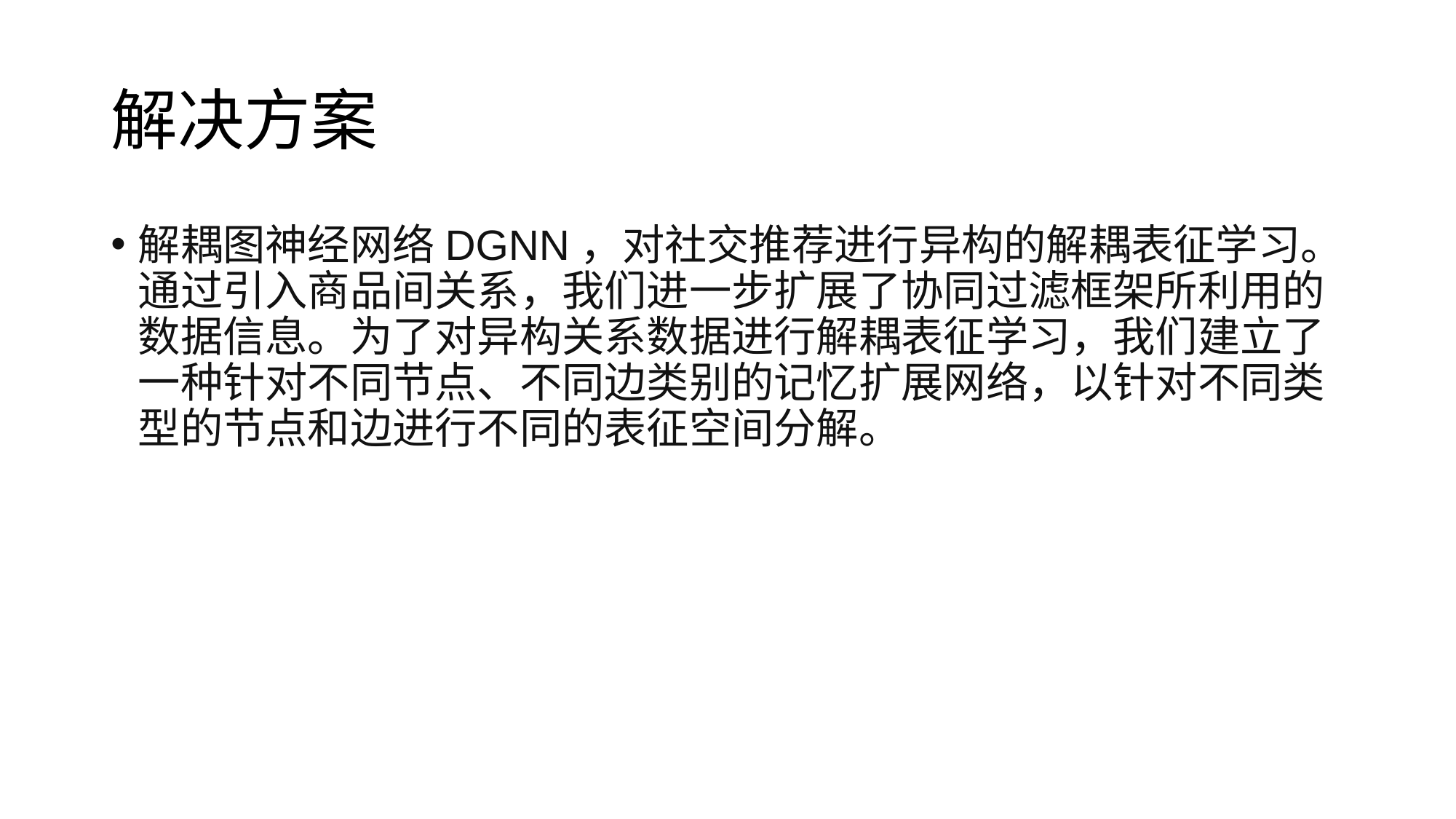

# 解决方案
解耦图神经网络DGNN，对社交推荐进行异构的解耦表征学习。通过引入商品间关系，我们进一步扩展了协同过滤框架所利用的数据信息。为了对异构关系数据进行解耦表征学习，我们建立了一种针对不同节点、不同边类别的记忆扩展网络，以针对不同类型的节点和边进行不同的表征空间分解。